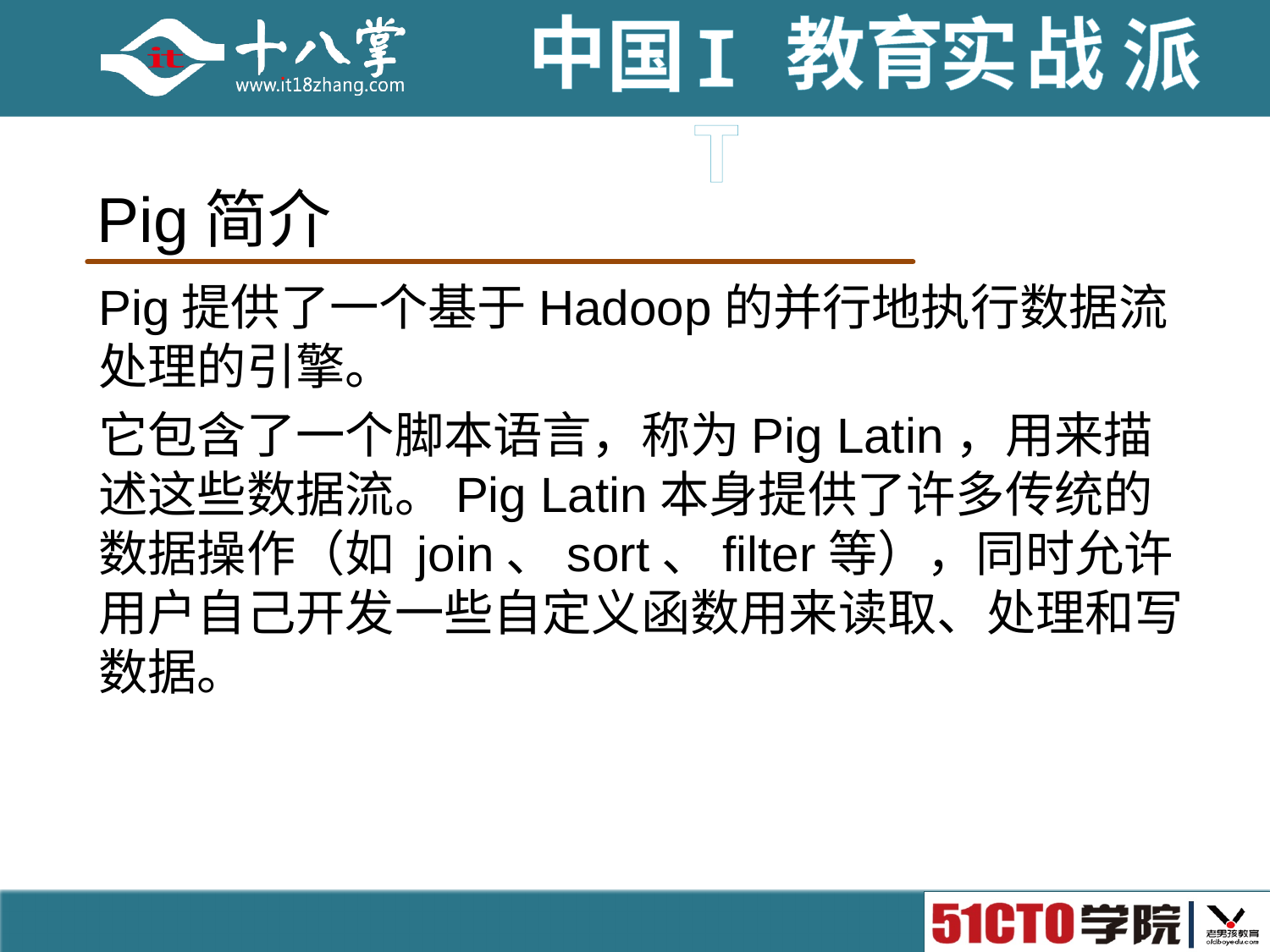

# Pig简介
Pig提供了一个基于Hadoop的并行地执行数据流处理的引擎。
它包含了一个脚本语言，称为Pig Latin，用来描述这些数据流。Pig Latin本身提供了许多传统的数据操作（如 join、sort、filter等），同时允许用户自己开发一些自定义函数用来读取、处理和写数据。